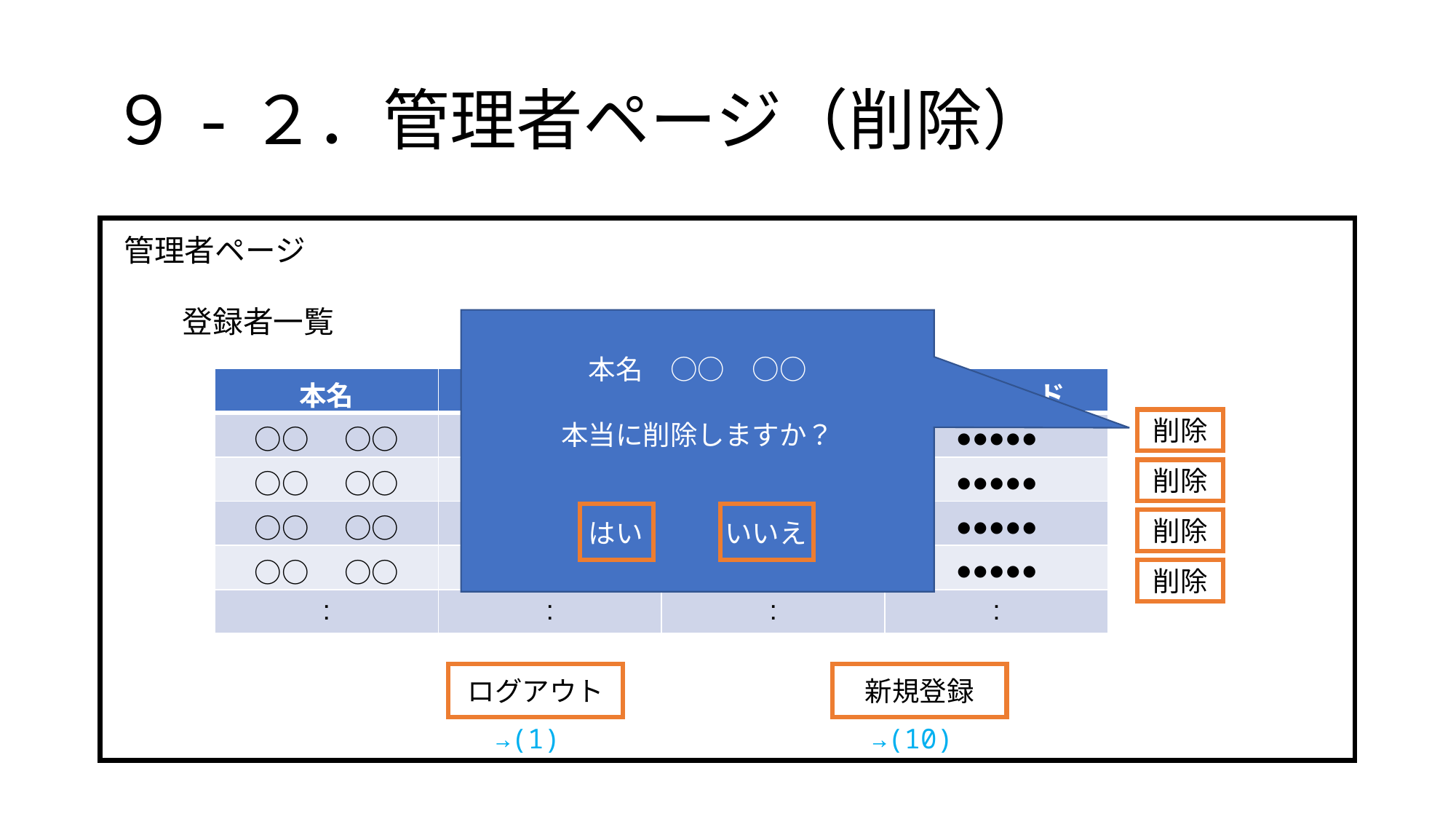

# ９-２．管理者ページ（削除）
本名　○○　○○

本当に削除しますか？

はい　　　いいえ

管理者ページ
登録者一覧
| 本名 | ユーザー名 | メールアドレス | パスワード |
| --- | --- | --- | --- |
| ○○　○○ | △△△△△ | ○○＠□□ | ●●●●● |
| ○○　○○ | △△△△△ | ○○＠□□ | ●●●●● |
| ○○　○○ | △△△△△ | ○○＠□□ | ●●●●● |
| ○○　○○ | △△△△△ | ○○＠□□ | ●●●●● |
| : | : | : | : |
削除
削除

削除
削除
ログアウト
新規登録
→(1)
→(10)